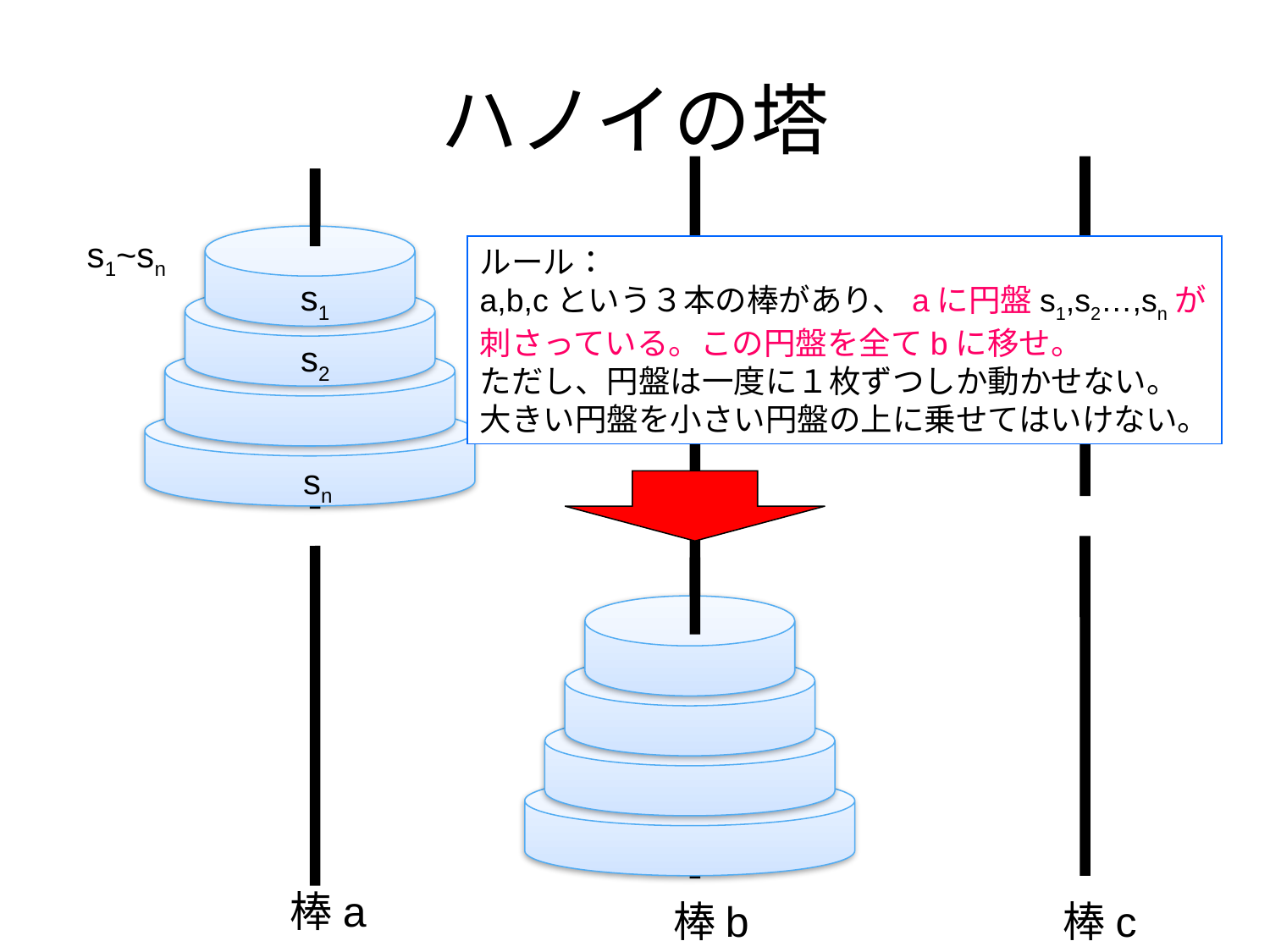

# ハノイの塔

s1~sn

ルール：
a,b,cという３本の棒があり、aに円盤s1,s2…,snが
刺さっている。この円盤を全てbに移せ。
ただし、円盤は一度に１枚ずつしか動かせない。
大きい円盤を小さい円盤の上に乗せてはいけない。
s1

s2

sn

棒a
棒b
棒c